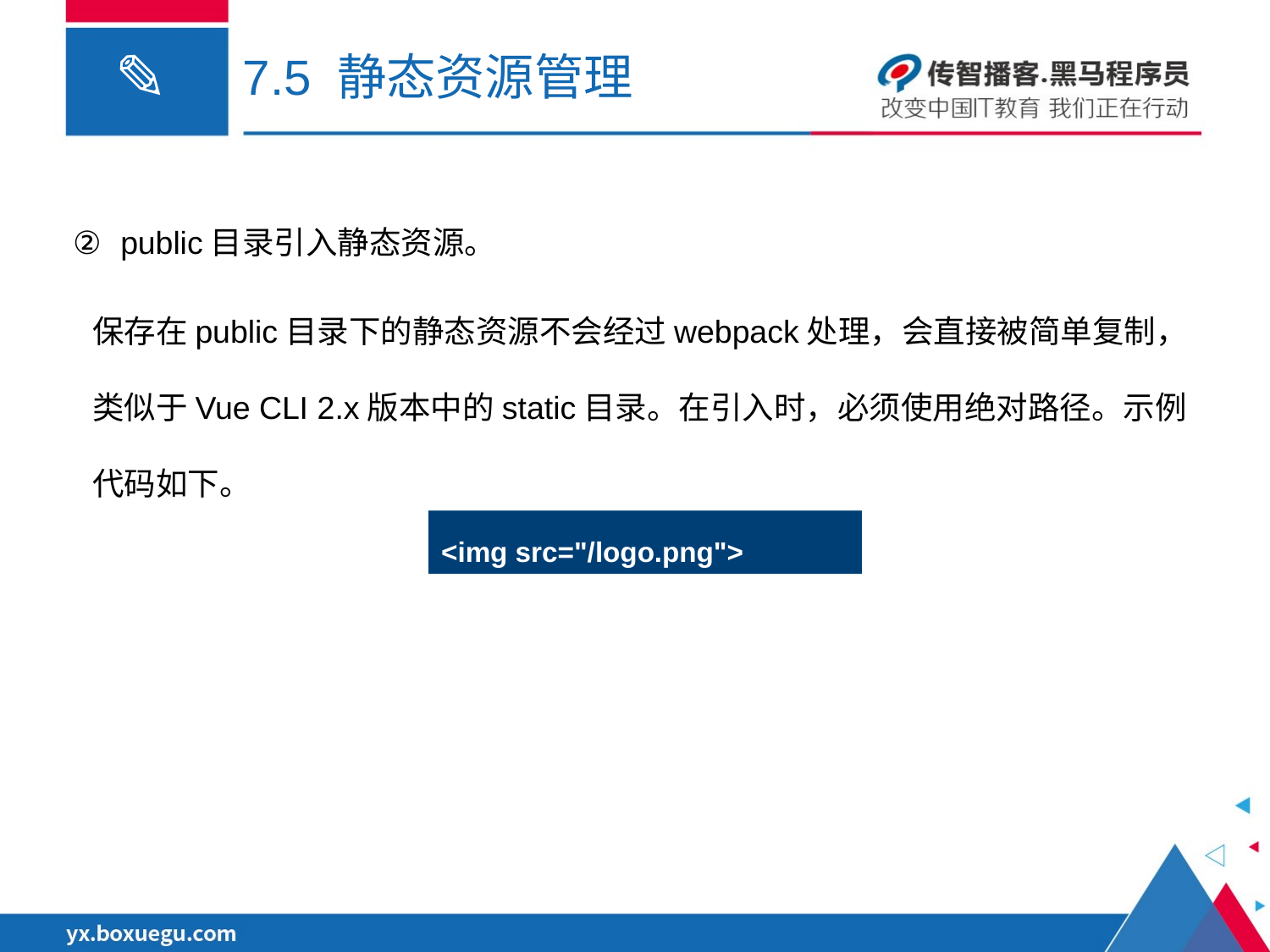

# 7.5 静态资源管理
public目录引入静态资源。
保存在public目录下的静态资源不会经过webpack处理，会直接被简单复制，类似于Vue CLI 2.x版本中的static目录。在引入时，必须使用绝对路径。示例代码如下。
<img src="/logo.png">